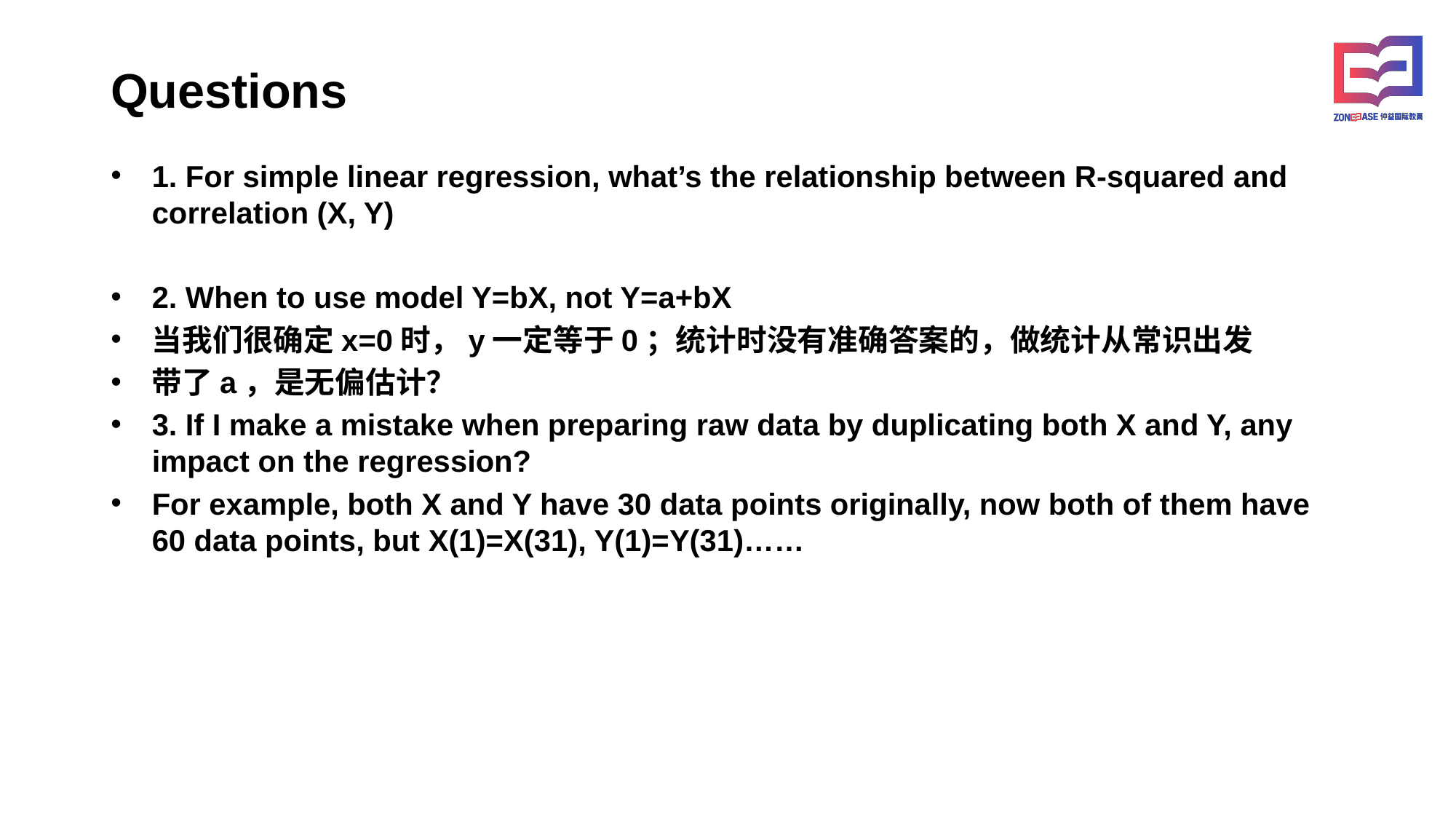

Questions

1. For simple linear regression, what’s the relationship between R-squared and correlation (X, Y)

2. When to use model Y=bX, not Y=a+bX
当我们很确定x=0时，y一定等于0；统计时没有准确答案的，做统计从常识出发
带了a，是无偏估计？
3. If I make a mistake when preparing raw data by duplicating both X and Y, any impact on the regression?
For example, both X and Y have 30 data points originally, now both of them have 60 data points, but X(1)=X(31), Y(1)=Y(31)……